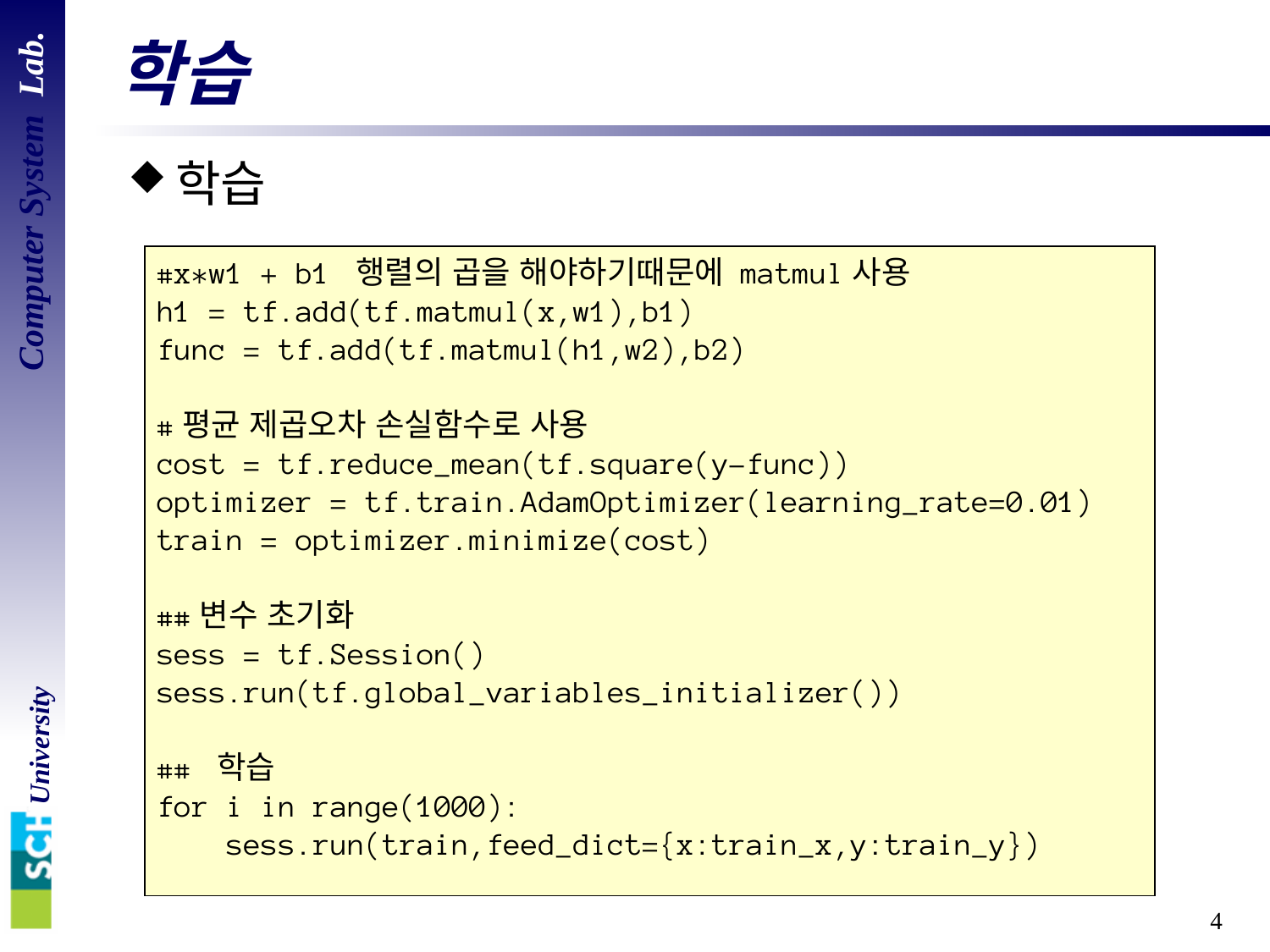

# 학습

학습

#x*w1 + b1 행렬의 곱을 해야하기때문에 matmul사용
h1 = tf.add(tf.matmul(x,w1),b1)
func = tf.add(tf.matmul(h1,w2),b2)

#평균 제곱오차 손실함수로 사용
cost = tf.reduce_mean(tf.square(y-func))
optimizer = tf.train.AdamOptimizer(learning_rate=0.01)
train = optimizer.minimize(cost)

##변수 초기화
sess = tf.Session()
sess.run(tf.global_variables_initializer())

## 학습
for i in range(1000):
    sess.run(train,feed_dict={x:train_x,y:train_y})